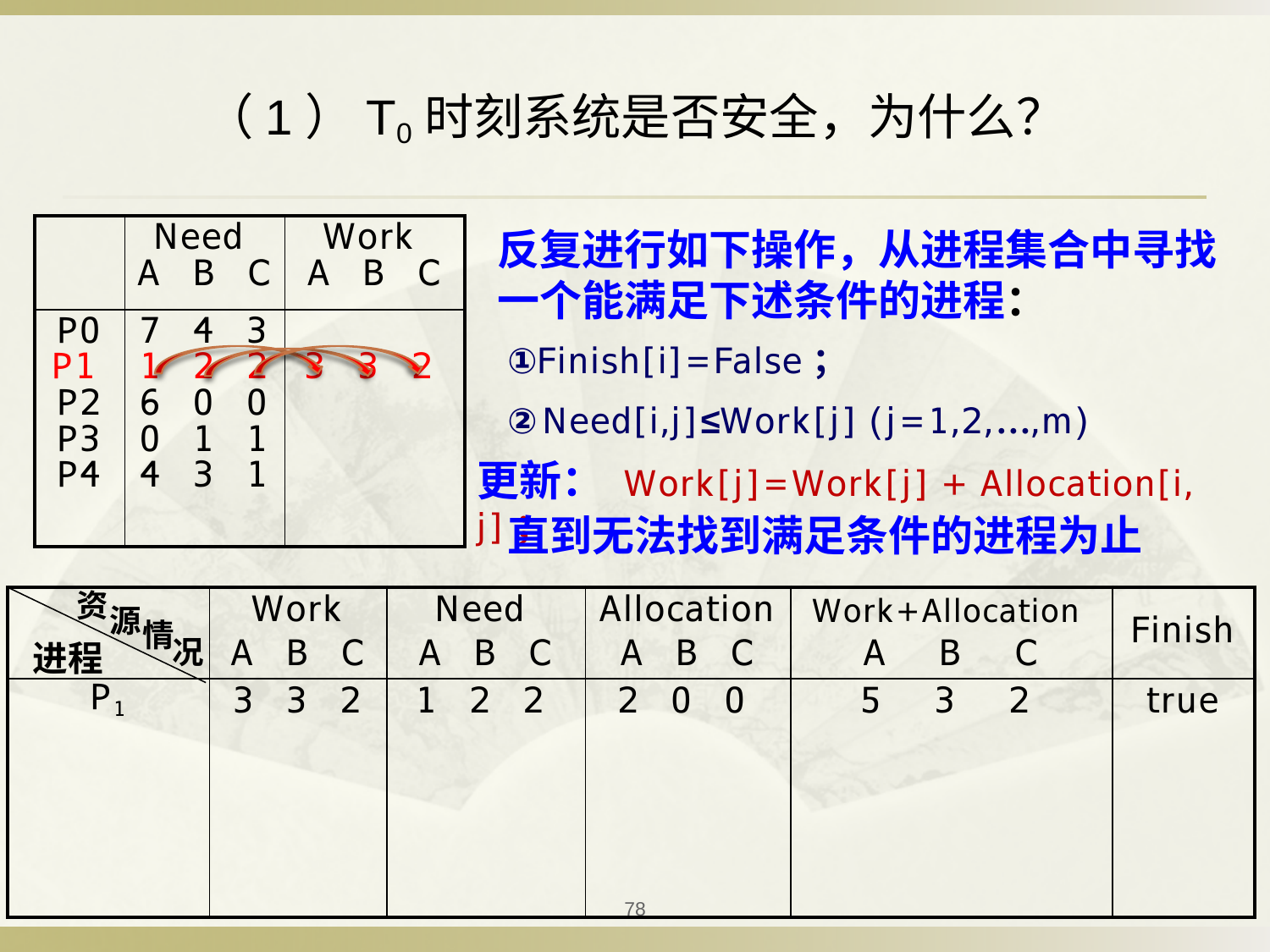

# （1）T0时刻系统是否安全，为什么？
|  | Need A B C | Work A B C |
| --- | --- | --- |
| P0 P1 P2 P3 P4 | 7 4 3 1 2 2 6 0 0 0 1 1 4 3 1 | 3 3 2 |
反复进行如下操作，从进程集合中寻找一个能满足下述条件的进程：
①Finish[i]=False；
②Need[i,j]≤Work[j] (j=1,2,…,m)

更新： Work[j]=Work[j] + Allocation[i, j]；
直到无法找到满足条件的进程为止
资
源
情
况
进程

|  | Work A B C | Need A B C | Allocation A B C | Work+Allocation A B C | Finish |
| --- | --- | --- | --- | --- | --- |
| P1 | 3 3 2 | 1 2 2 | 2 0 0 | 5 3 2 | true |
78